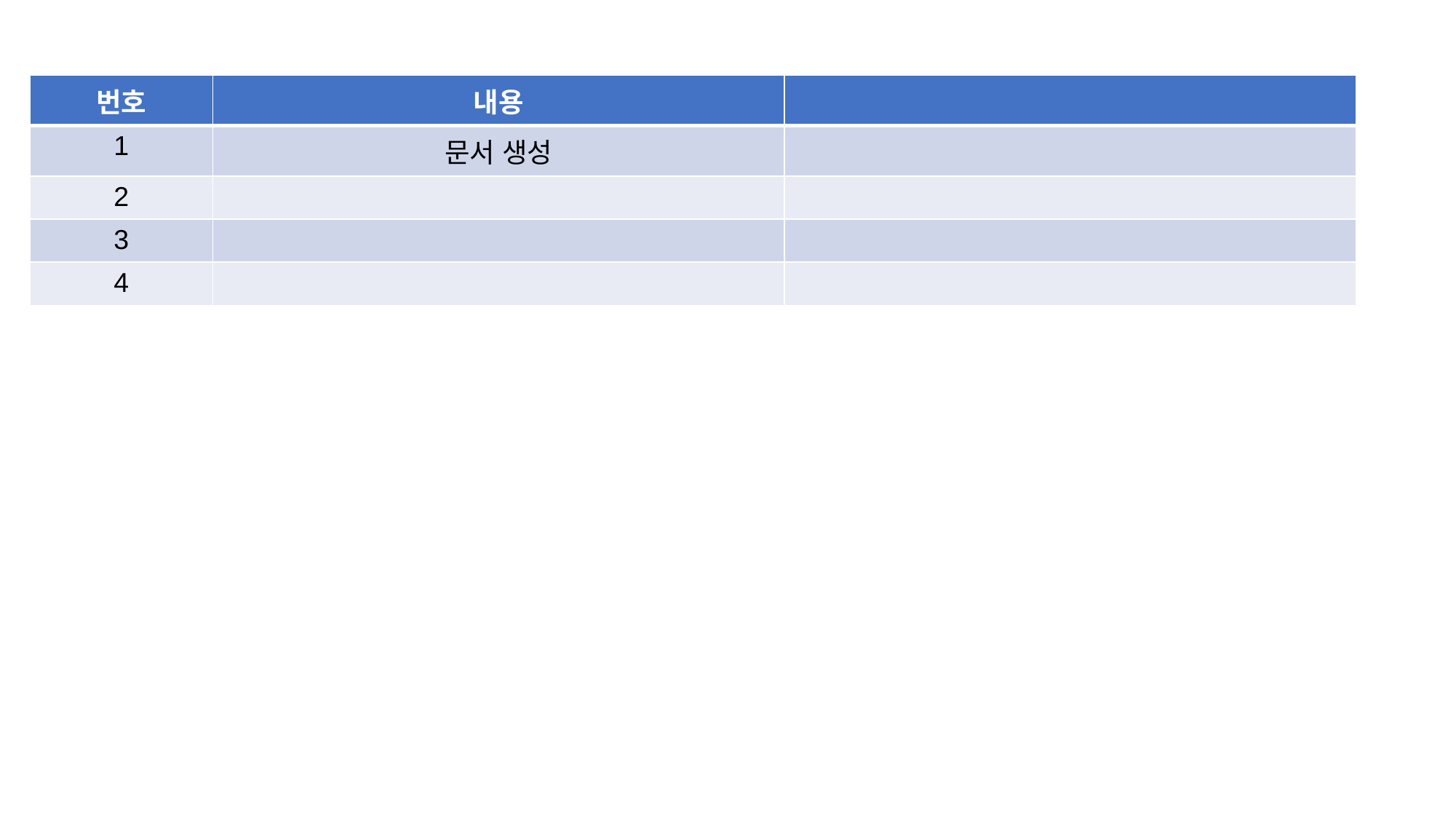

| 번호 | 내용 |  |
| --- | --- | --- |
| 1 | 문서 생성 |  |
| 2 |  |  |
| 3 |  |  |
| 4 |  |  |